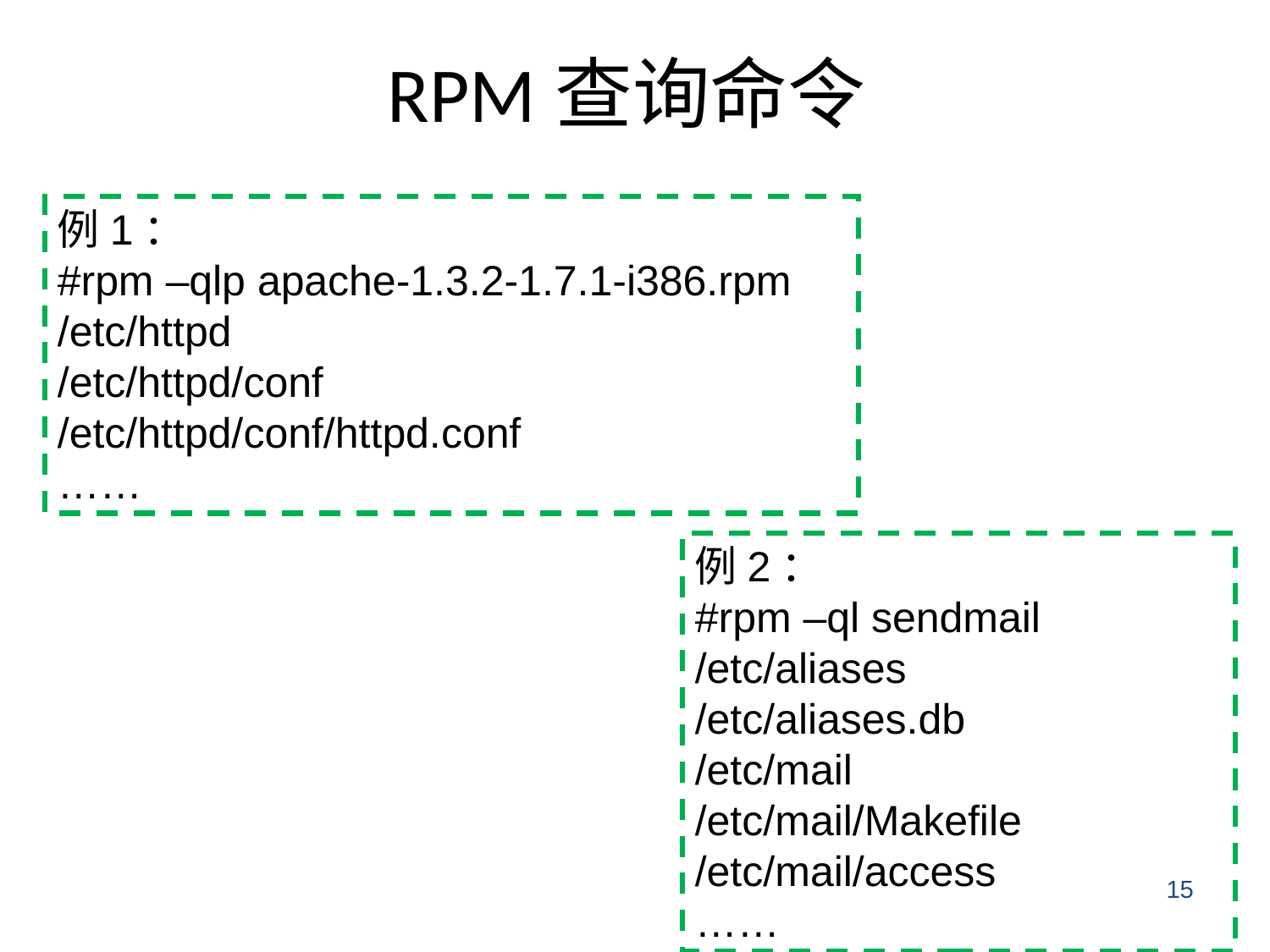

# RPM查询命令
例1：
#rpm –qlp apache-1.3.2-1.7.1-i386.rpm
/etc/httpd
/etc/httpd/conf
/etc/httpd/conf/httpd.conf
……
例2：
#rpm –ql sendmail
/etc/aliases
/etc/aliases.db
/etc/mail
/etc/mail/Makefile
/etc/mail/access
……
15